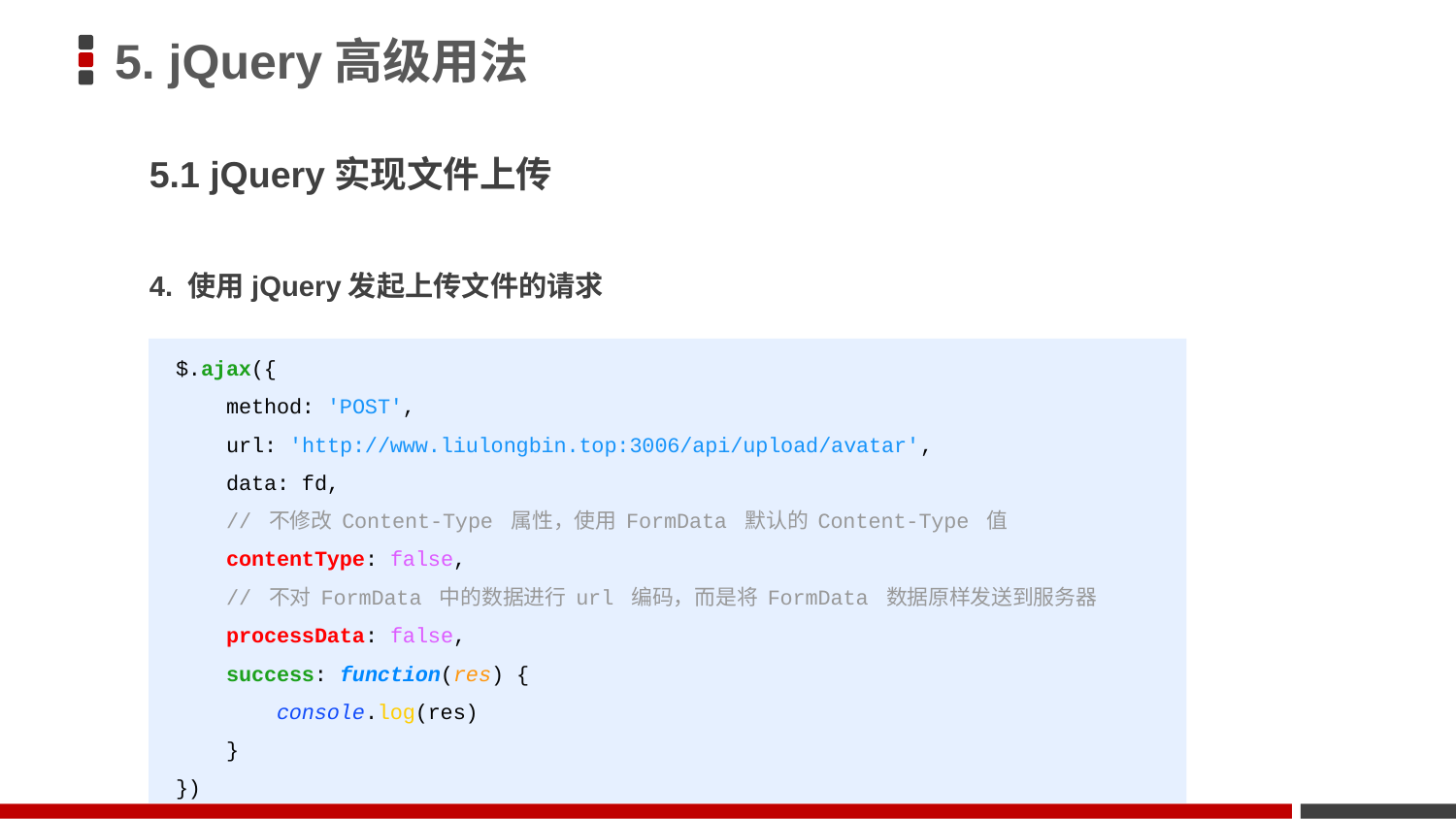

# 5. jQuery高级用法
5.1 jQuery实现文件上传
4. 使用jQuery发起上传文件的请求
 $.ajax({
     method: 'POST',
     url: 'http://www.liulongbin.top:3006/api/upload/avatar',
     data: fd,
     // 不修改 Content-Type 属性，使用 FormData 默认的 Content-Type 值
     contentType: false,
     // 不对 FormData 中的数据进行 url 编码，而是将 FormData 数据原样发送到服务器
     processData: false,
     success: function(res) {
         console.log(res)
     }
 })